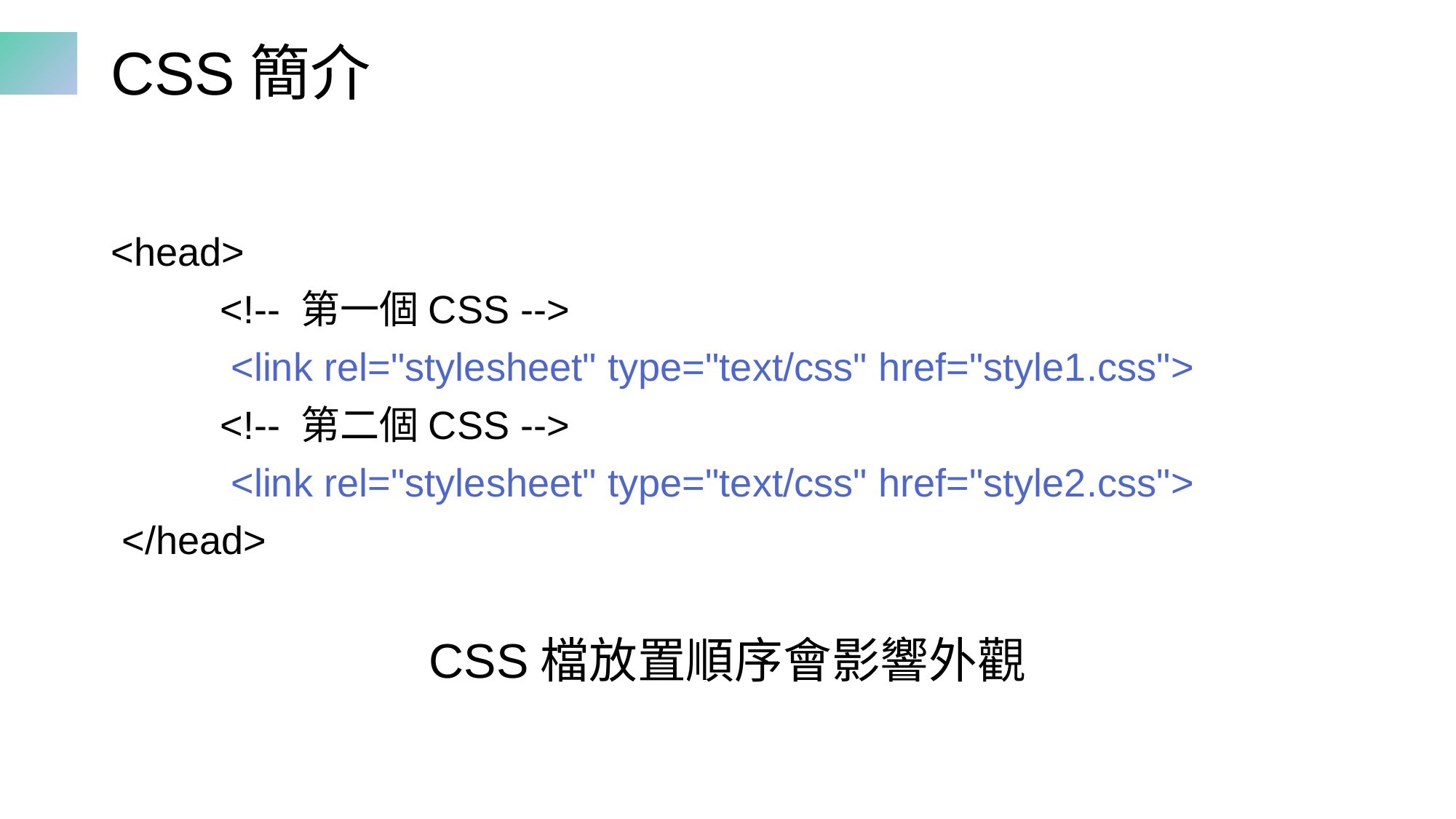

# CSS簡介

<head>
	<!-- 第一個CSS -->
	 <link rel="stylesheet" type="text/css" href="style1.css">
	<!-- 第二個CSS -->
	 <link rel="stylesheet" type="text/css" href="style2.css">
 </head>

CSS檔放置順序會影響外觀